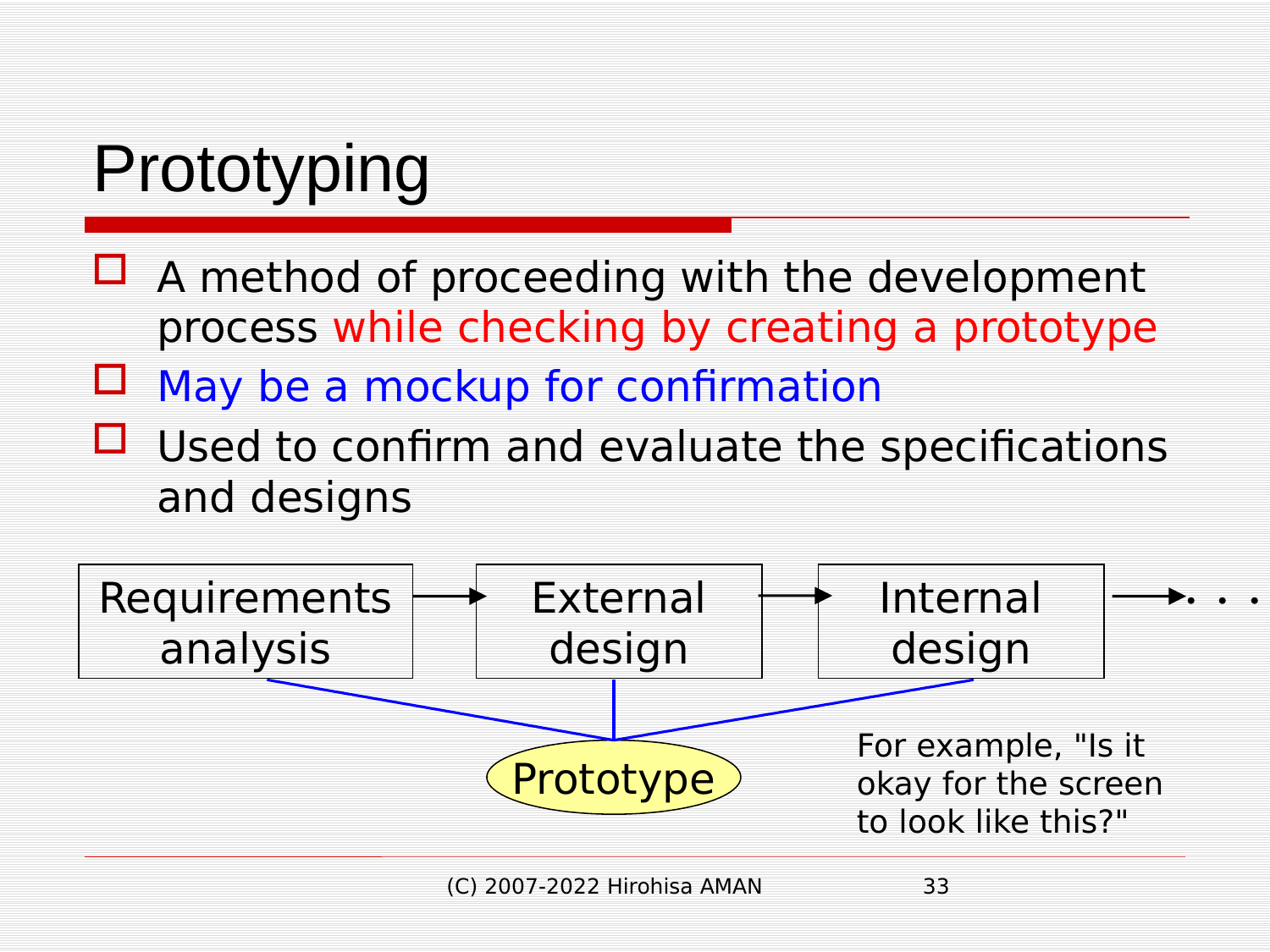

# Prototyping
A method of proceeding with the development process while checking by creating a prototype
May be a mockup for confirmation
Used to confirm and evaluate the specifications and designs
Internal design
Requirements analysis
External design
・・・

For example, "Is it okay for the screen to look like this?"
Prototype
(C) 2007-2022 Hirohisa AMAN
33